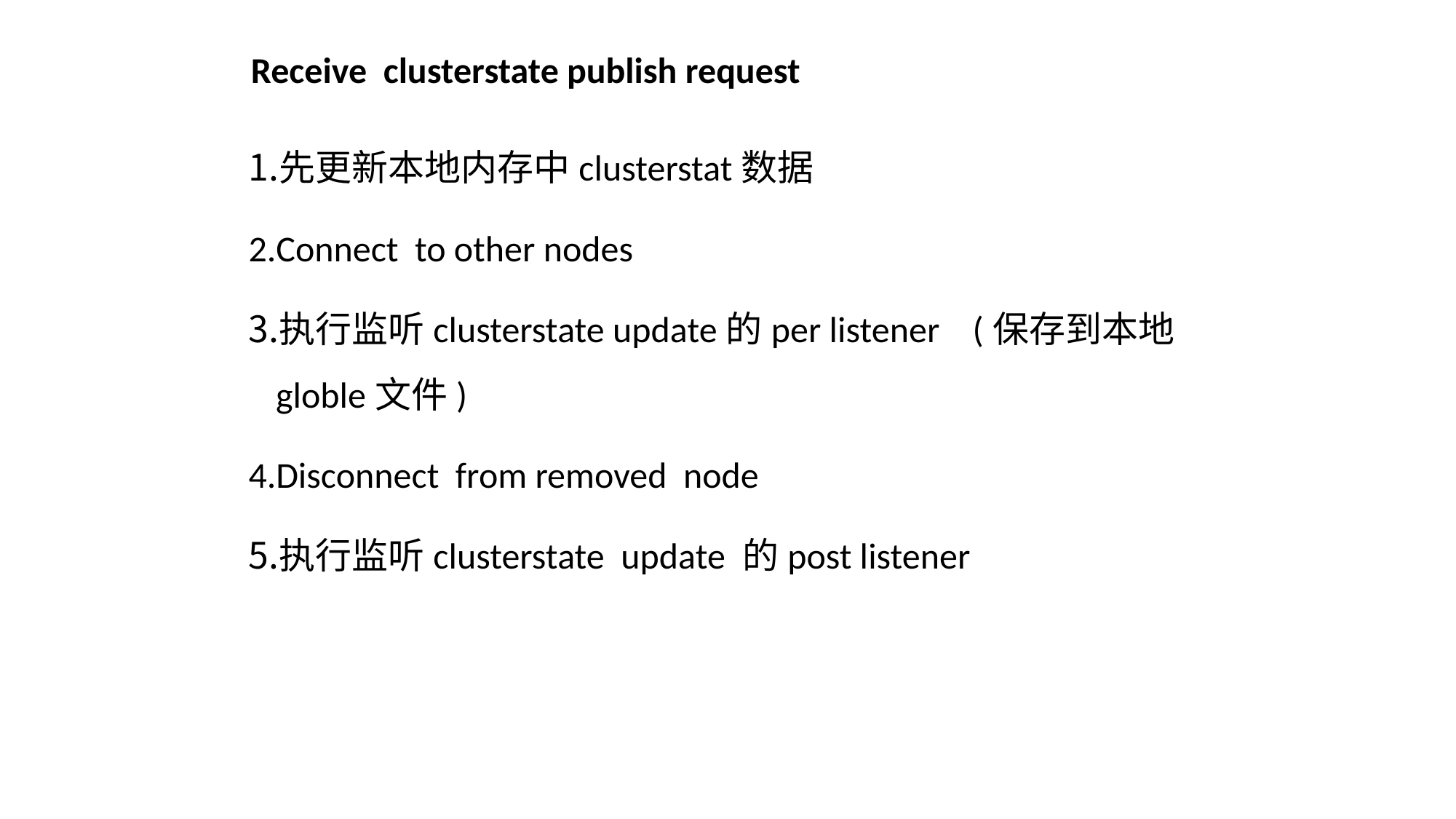

# Receive  clusterstate publish request
先更新本地内存中clusterstat数据
Connect  to other nodes
执行监听clusterstate update的per listener    (保存到本地globle文件)
Disconnect  from removed  node
执行监听clusterstate  update 的post listener